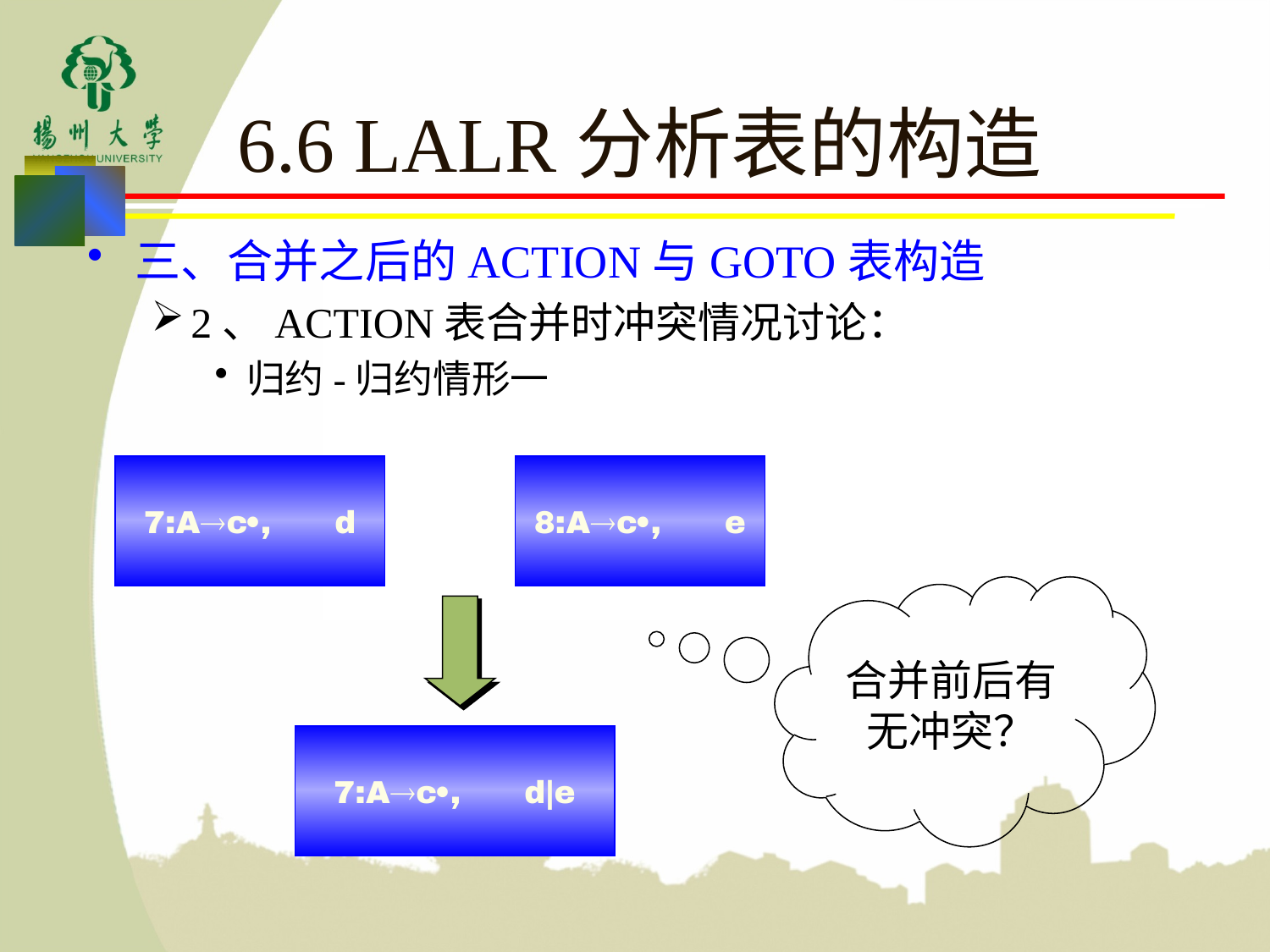

# 6.6 LALR分析表的构造
三、合并之后的ACTION与GOTO表构造
2、ACTION表合并时冲突情况讨论：
归约-归约情形一
7:A→c•,      d
8:A→c•,      e
合并前后有无冲突？

7:A→c•,      d|e

111